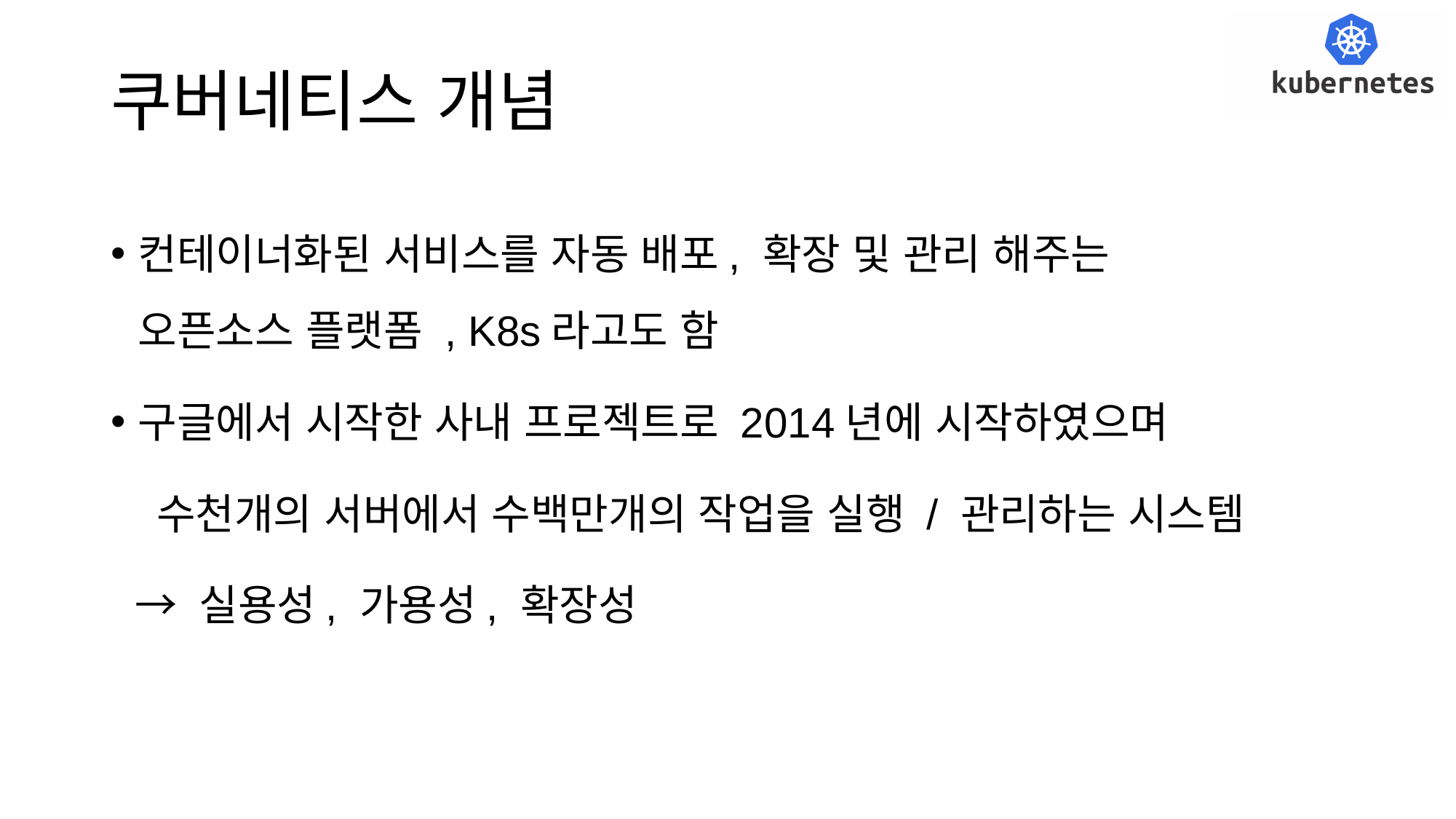

# 쿠버네티스 개념
컨테이너화된 서비스를 자동 배포, 확장 및 관리 해주는
오픈소스 플랫폼 , K8s라고도 함
구글에서 시작한 사내 프로젝트로 2014년에 시작하였으며
   수천개의 서버에서 수백만개의 작업을 실행 / 관리하는 시스템
  → 실용성, 가용성, 확장성